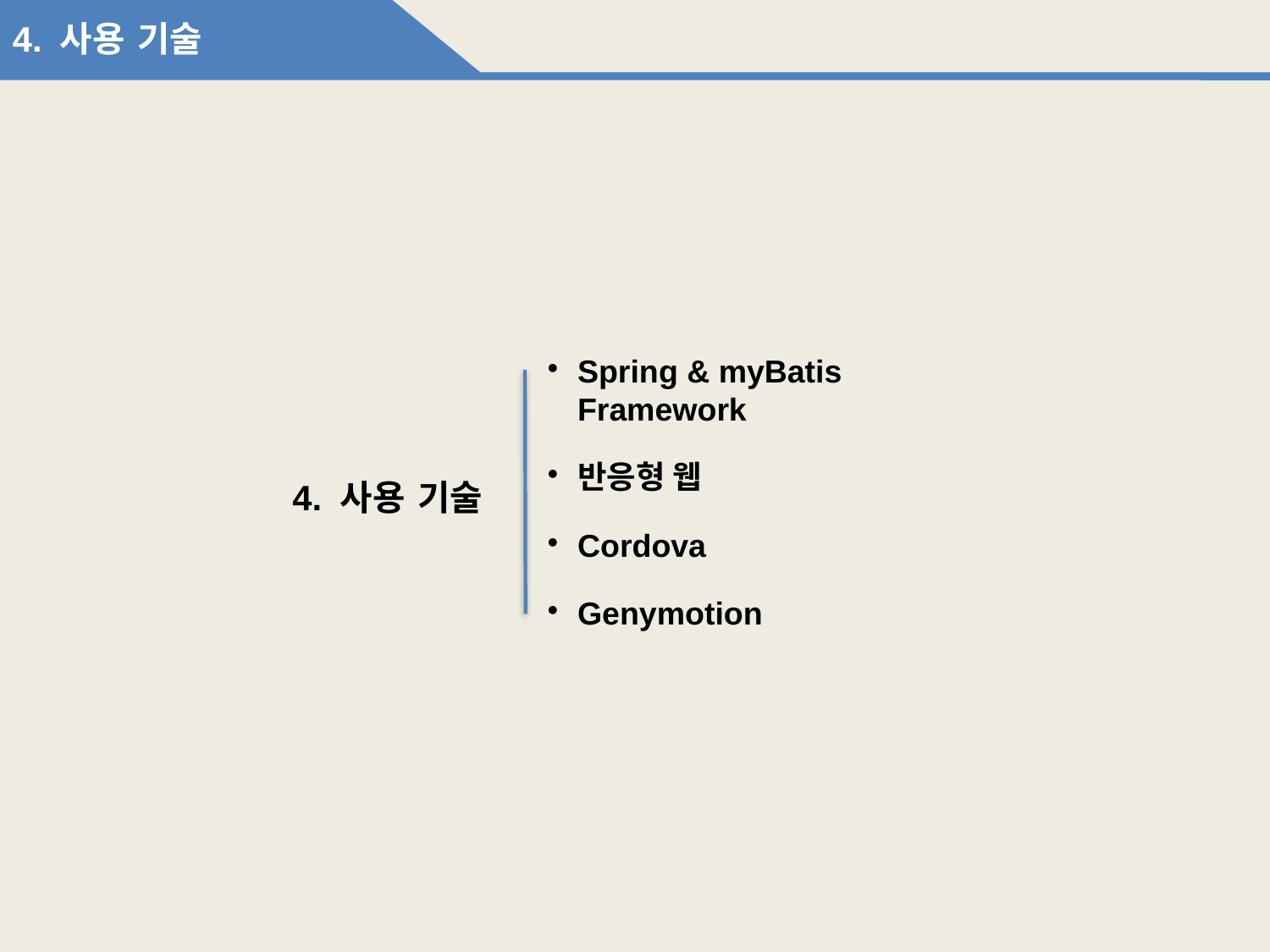

4. 사용 기술

Spring & myBatis Framework
반응형 웹
Cordova
Genymotion
4. 사용 기술